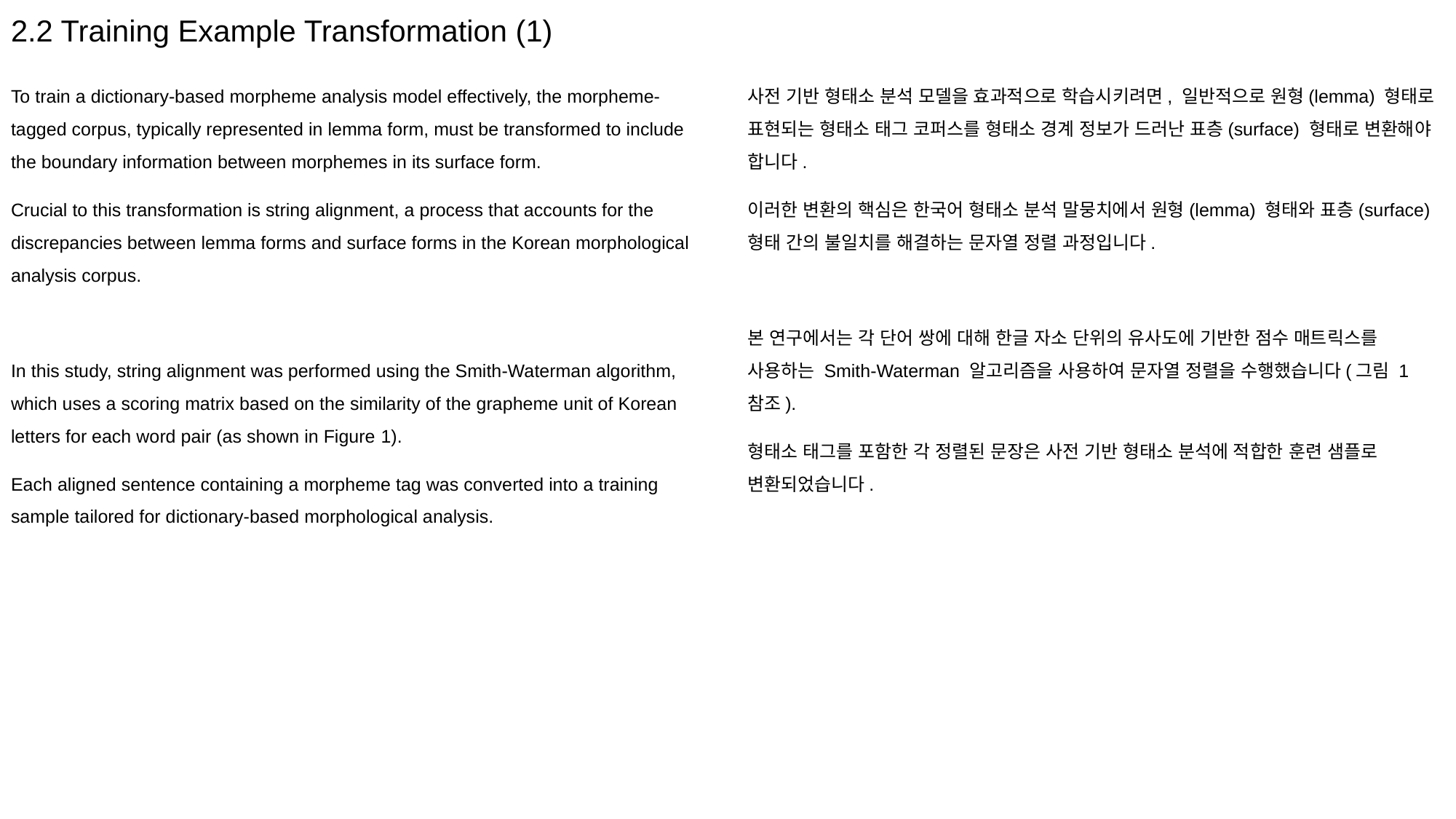

# 2.2 Training Example Transformation (1)
To train a dictionary-based morpheme analysis model effectively, the morpheme-tagged corpus, typically represented in lemma form, must be transformed to include the boundary information between morphemes in its surface form.
Crucial to this transformation is string alignment, a process that accounts for the discrepancies between lemma forms and surface forms in the Korean morphological analysis corpus.

In this study, string alignment was performed using the Smith-Waterman algorithm, which uses a scoring matrix based on the similarity of the grapheme unit of Korean letters for each word pair (as shown in Figure 1).
Each aligned sentence containing a morpheme tag was converted into a training sample tailored for dictionary-based morphological analysis.
사전 기반 형태소 분석 모델을 효과적으로 학습시키려면, 일반적으로 원형(lemma) 형태로 표현되는 형태소 태그 코퍼스를 형태소 경계 정보가 드러난 표층(surface) 형태로 변환해야 합니다.
이러한 변환의 핵심은 한국어 형태소 분석 말뭉치에서 원형(lemma) 형태와 표층(surface) 형태 간의 불일치를 해결하는 문자열 정렬 과정입니다.

본 연구에서는 각 단어 쌍에 대해 한글 자소 단위의 유사도에 기반한 점수 매트릭스를 사용하는 Smith-Waterman 알고리즘을 사용하여 문자열 정렬을 수행했습니다(그림 1 참조).
형태소 태그를 포함한 각 정렬된 문장은 사전 기반 형태소 분석에 적합한 훈련 샘플로 변환되었습니다.